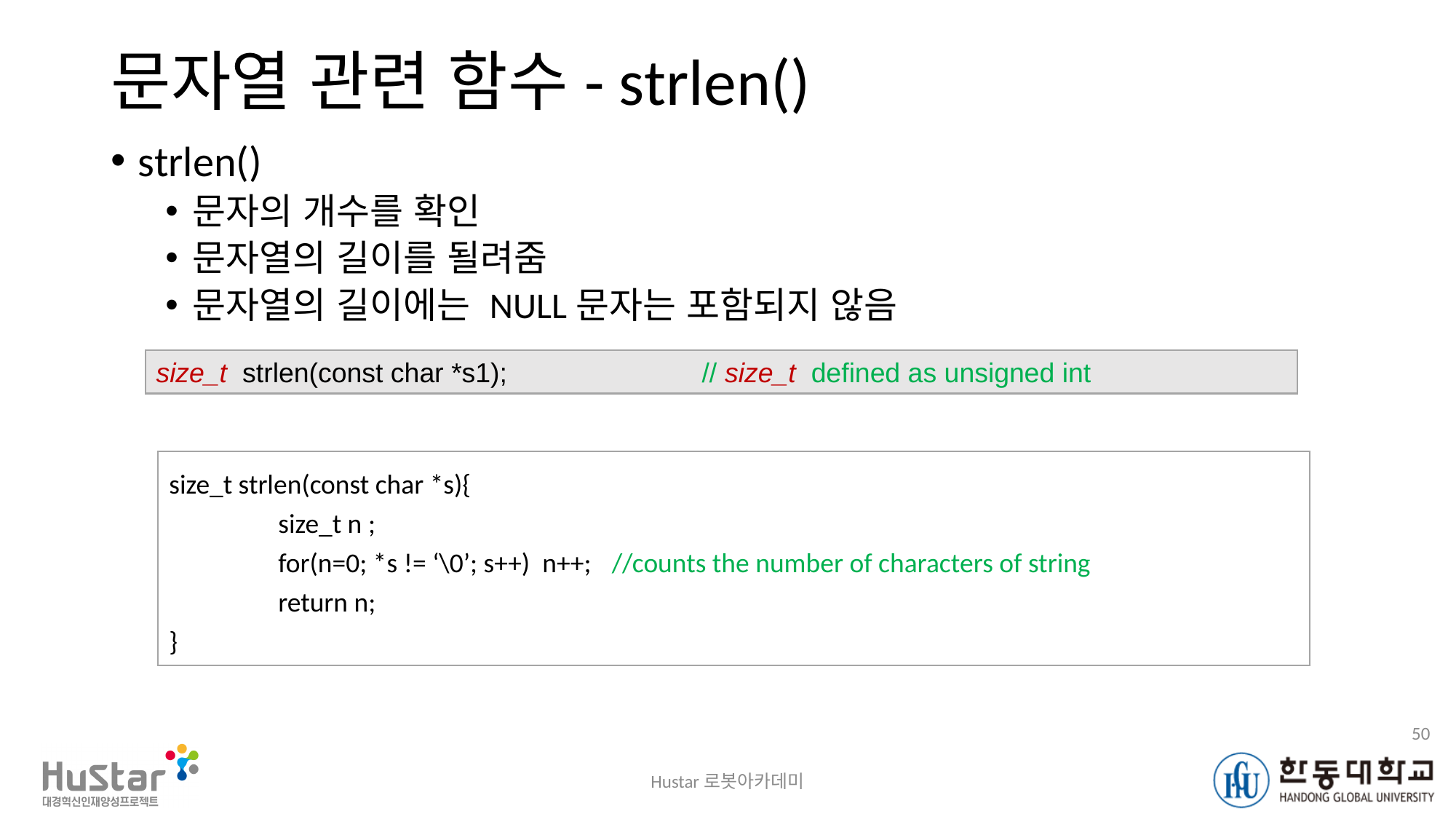

# 문자열 관련 함수- strlen()
strlen()
문자의 개수를 확인
문자열의 길이를 될려줌
문자열의 길이에는 NULL문자는 포함되지 않음
size_t  strlen(const char *s1);         	 	// size_t  defined as unsigned int
size_t strlen(const char *s){
	size_t n ;
	for(n=0; *s != ‘\0’; s++)  n++;	 //counts the number of characters of string
 	return n;
}
50
Hustar로봇아카데미